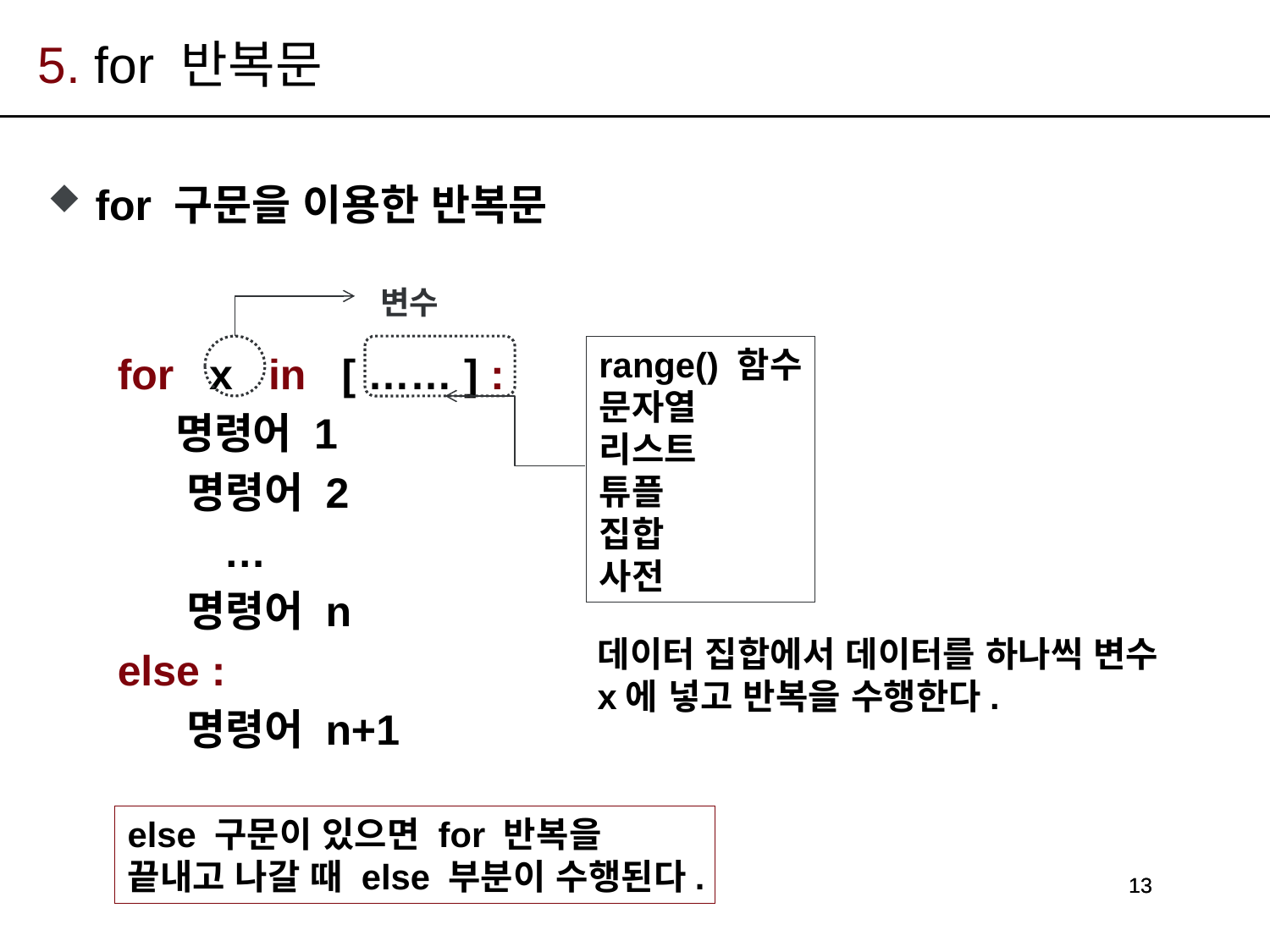

# 5. for 반복문
for 구문을 이용한 반복문

변수
for   x   in   [ …… ] :
     명령어 1
     명령어 2
         …
     명령어 n
else :
     명령어 n+1

range() 함수
문자열
리스트
튜플
집합
사전
데이터 집합에서 데이터를 하나씩 변수 x에 넣고 반복을 수행한다.
else 구문이 있으면 for 반복을 끝내고 나갈 때 else 부분이 수행된다.
13
13